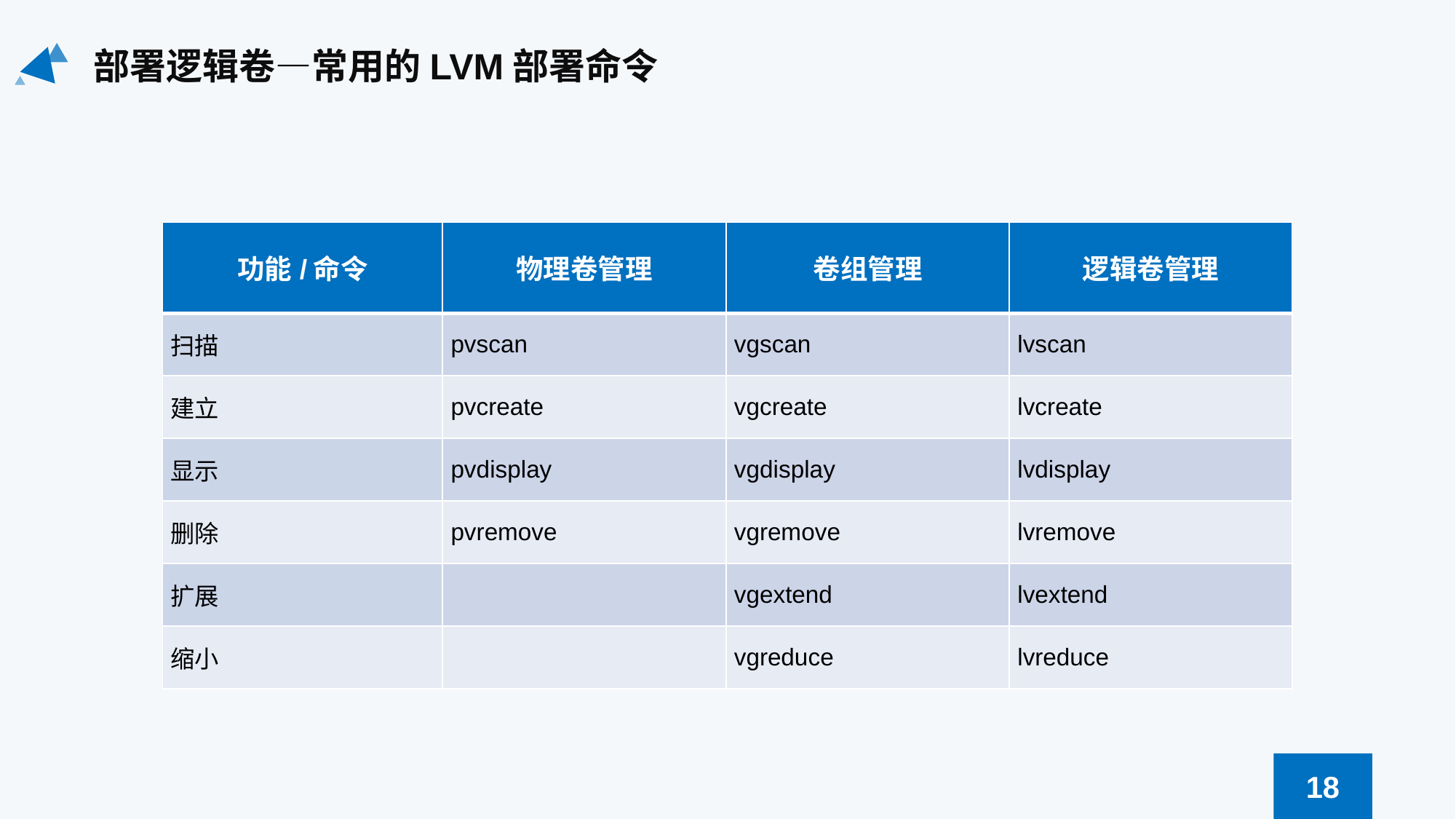

部署逻辑卷—常用的LVM部署命令

| 功能/命令 | 物理卷管理 | 卷组管理 | 逻辑卷管理 |
| --- | --- | --- | --- |
| 扫描 | pvscan | vgscan | lvscan |
| 建立 | pvcreate | vgcreate | lvcreate |
| 显示 | pvdisplay | vgdisplay | lvdisplay |
| 删除 | pvremove | vgremove | lvremove |
| 扩展 |  | vgextend | lvextend |
| 缩小 |  | vgreduce | lvreduce |

18